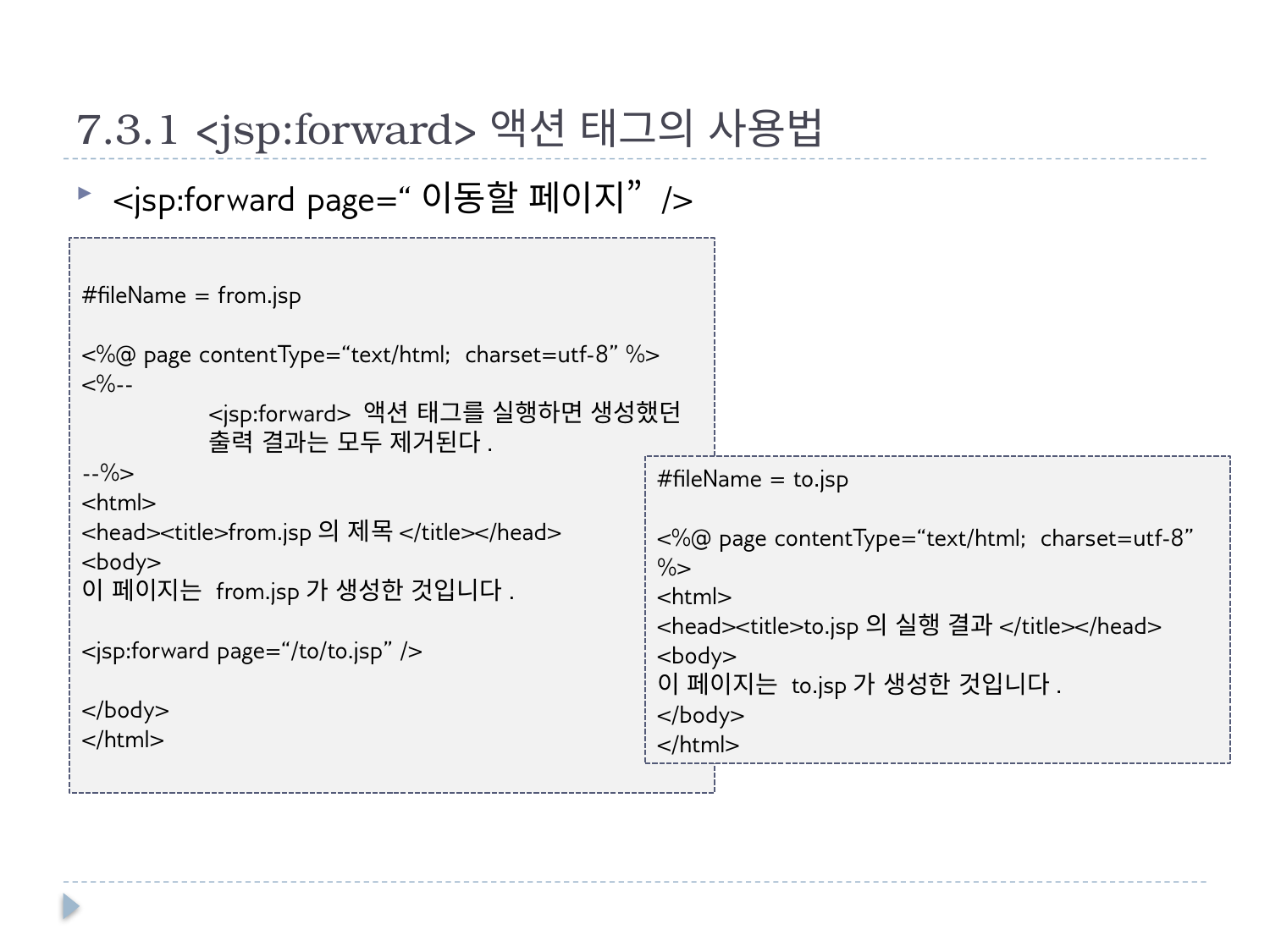

# 7.3.1 <jsp:forward>액션 태그의 사용법
<jsp:forward page=“이동할 페이지” />
#fileName = from.jsp

<%@ page contentType=“text/html;  charset=utf-8” %>
<%--
	<jsp:forward> 액션 태그를 실행하면 생성했던
	출력 결과는 모두 제거된다.
--%>
<html>
<head><title>from.jsp의 제목</title></head>
<body>
이 페이지는 from.jsp가 생성한 것입니다.

<jsp:forward page=“/to/to.jsp” />

</body>
</html>
#fileName = to.jsp

<%@ page contentType=“text/html;  charset=utf-8” %>
<html>
<head><title>to.jsp의 실행 결과</title></head>
<body>
이 페이지는 to.jsp가 생성한 것입니다.
</body>
</html>